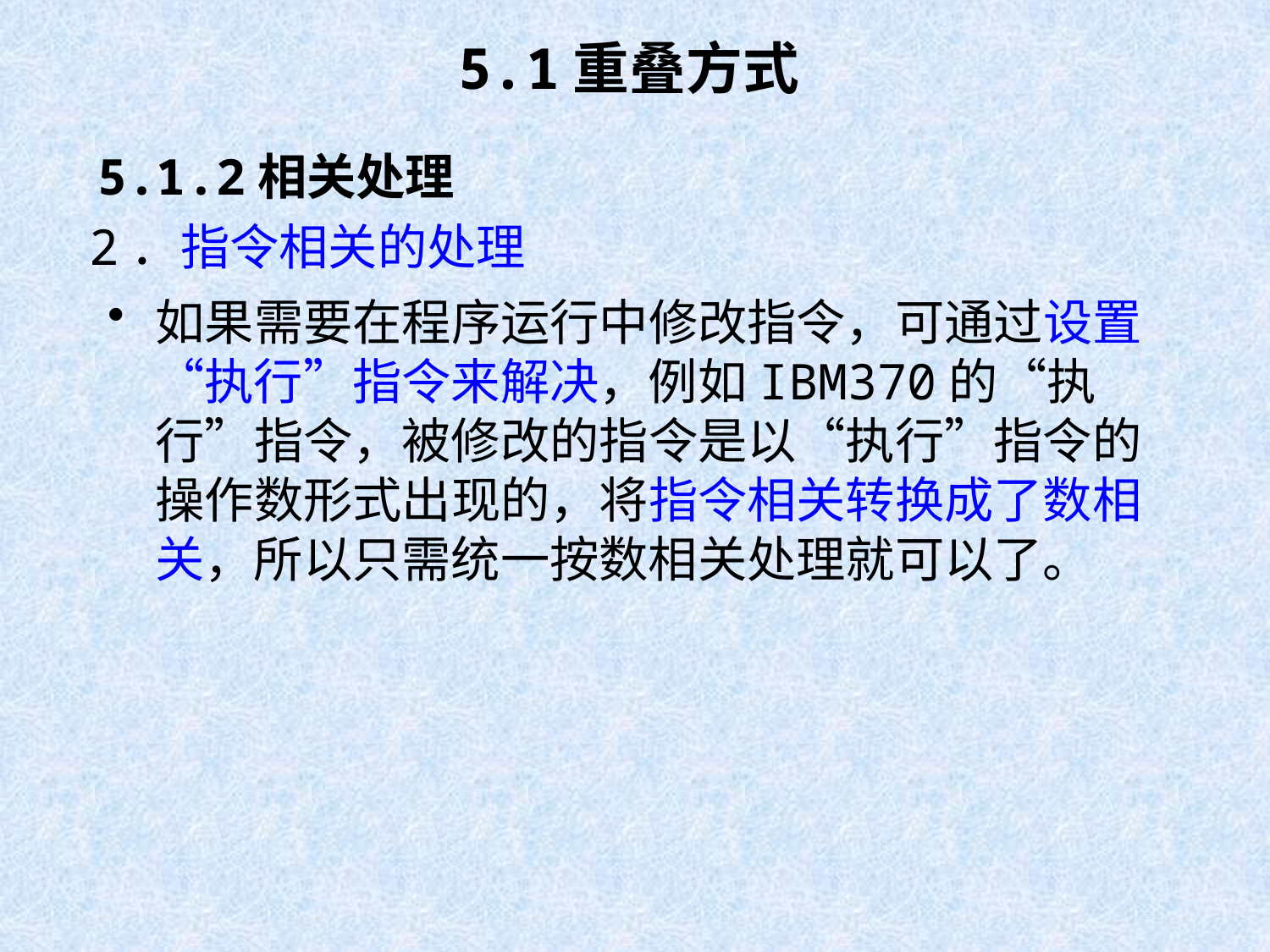

# 5.1重叠方式
5.1.2相关处理
2．指令相关的处理
如果需要在程序运行中修改指令，可通过设置“执行”指令来解决，例如IBM370的“执行”指令，被修改的指令是以“执行”指令的操作数形式出现的，将指令相关转换成了数相关，所以只需统一按数相关处理就可以了。